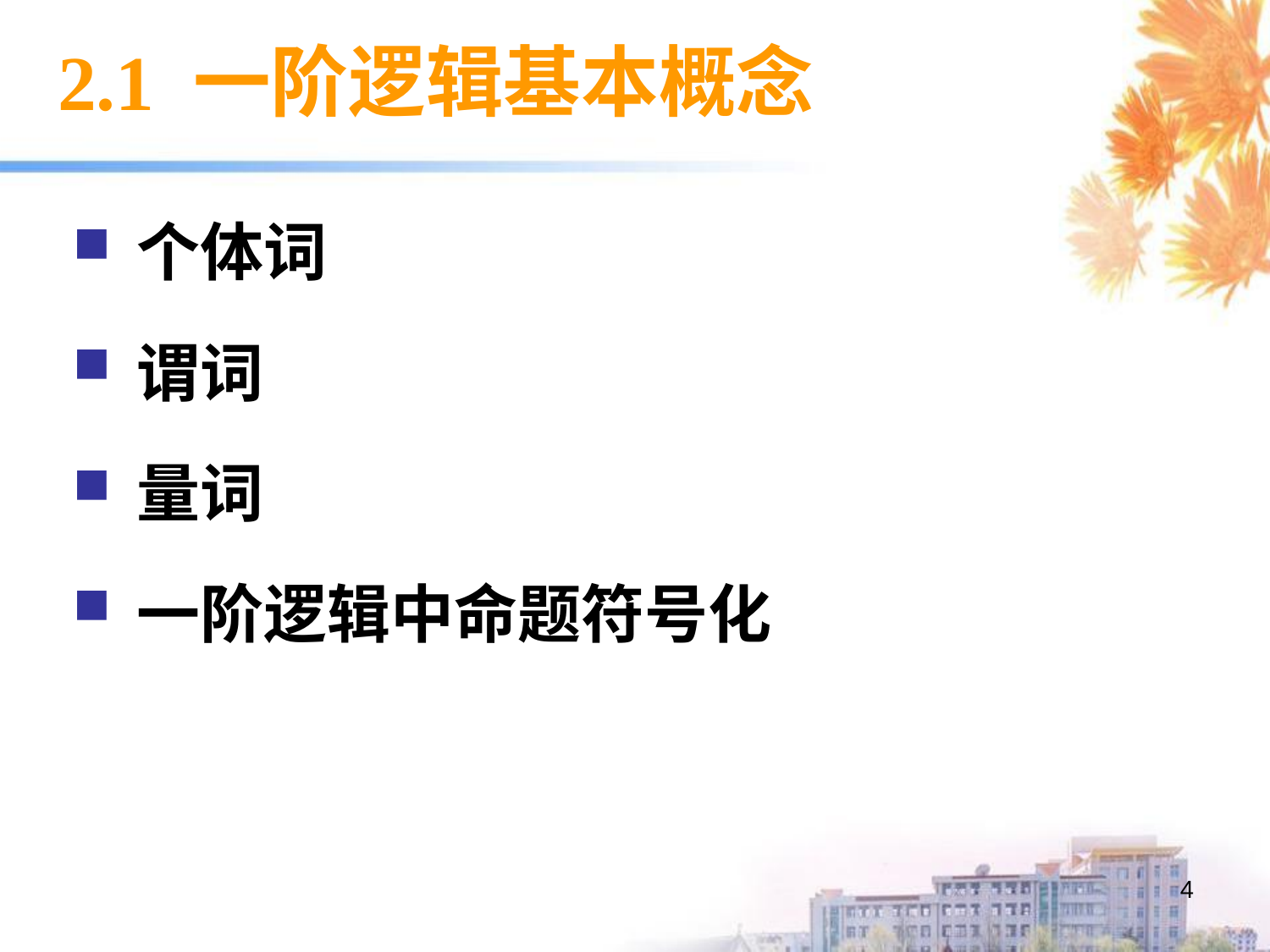

# 2.1 一阶逻辑基本概念
个体词
谓词
量词
一阶逻辑中命题符号化

4